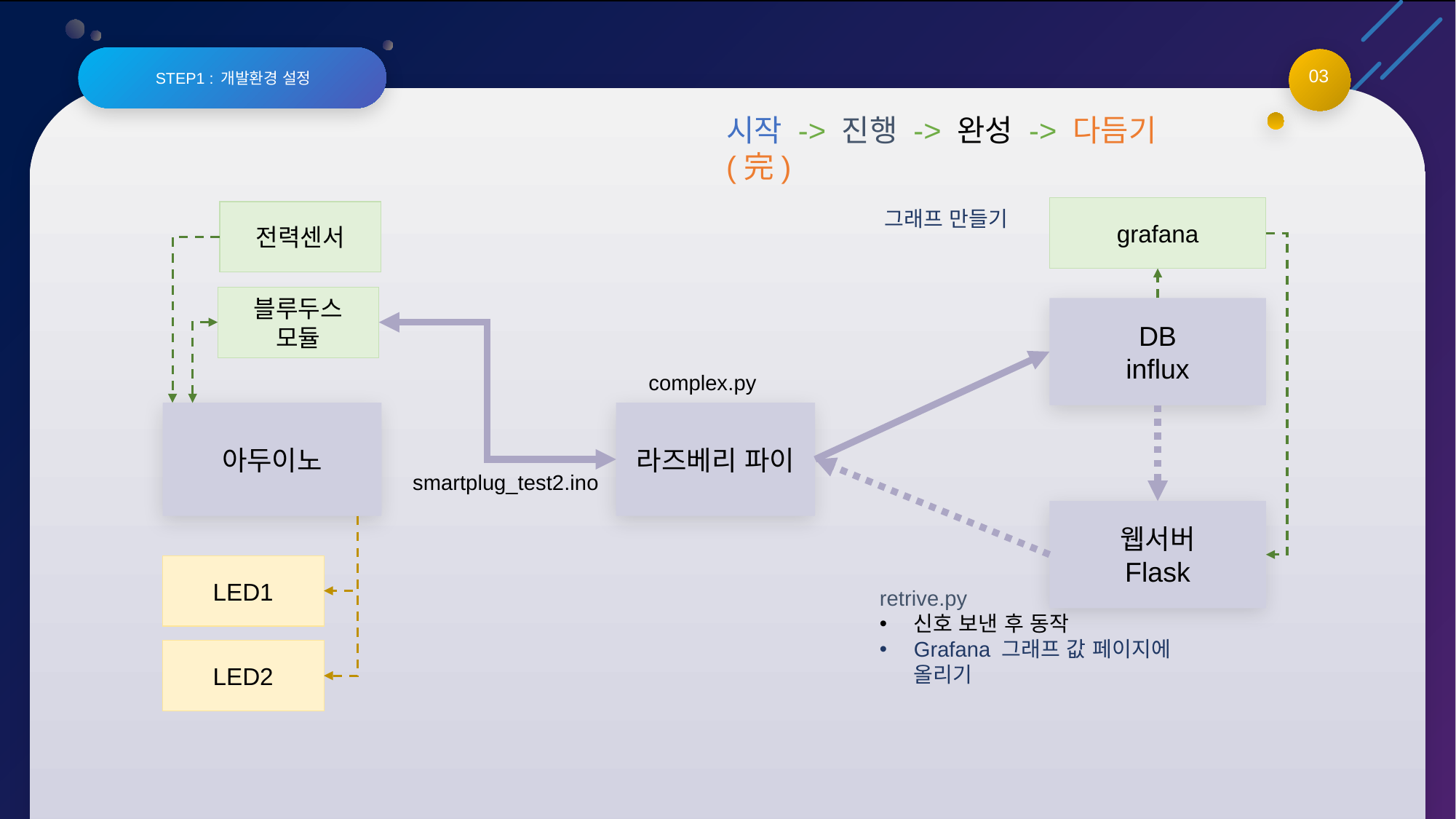

STEP1 : 개발환경 설정
03
시작 -> 진행 -> 완성 -> 다듬기(完)
grafana
그래프 만들기
전력센서
블루두스 모듈
DB
influx
complex.py
아두이노
라즈베리 파이
smartplug_test2.ino
웹서버
Flask
LED1
retrive.py
신호 보낸 후 동작
Grafana 그래프 값 페이지에 올리기
LED2